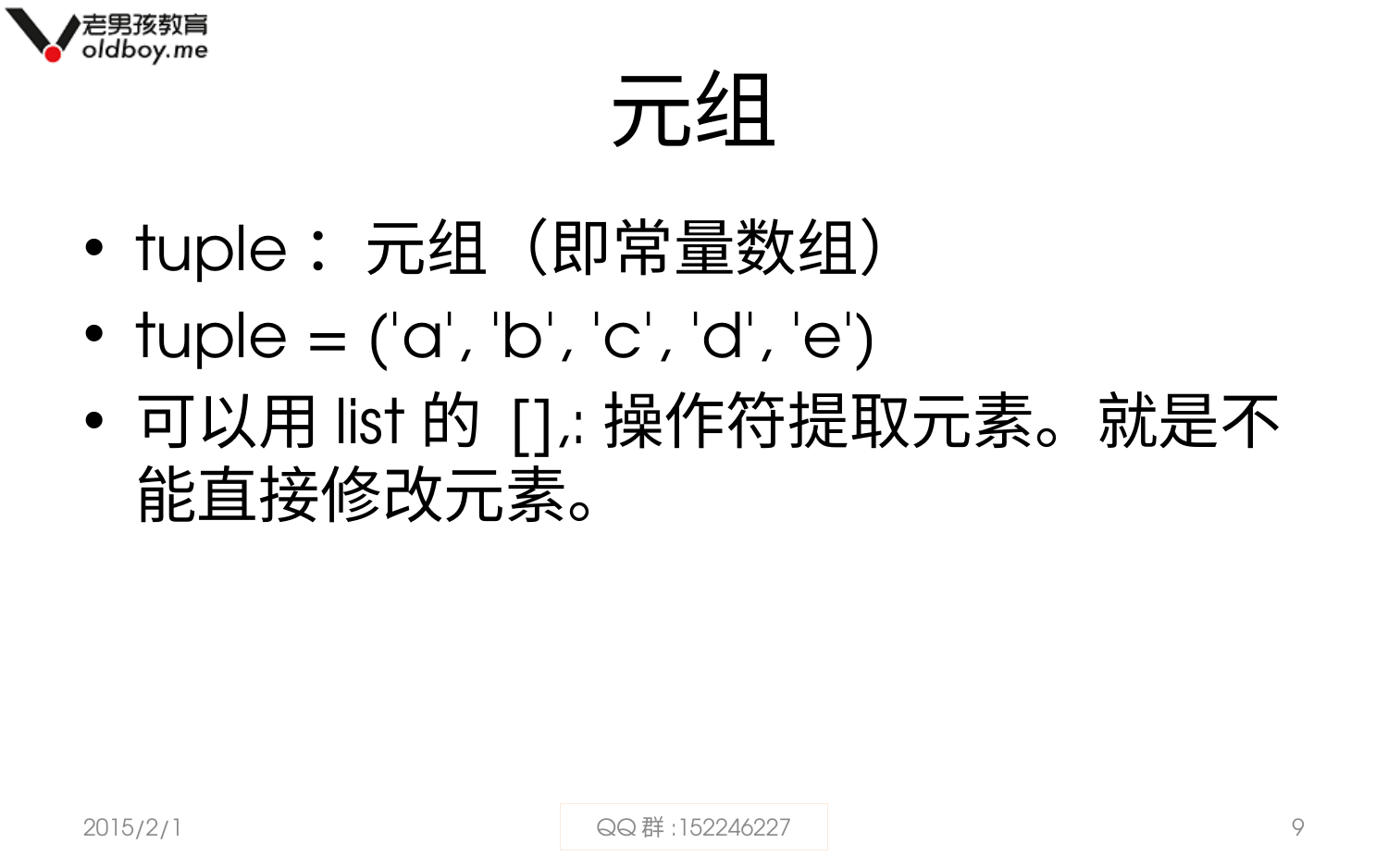

# 元组
tuple：元组（即常量数组）
tuple = ('a', 'b', 'c', 'd', 'e')
可以用list的 [],:操作符提取元素。就是不能直接修改元素。

2015/2/1
QQ群:152246227
9